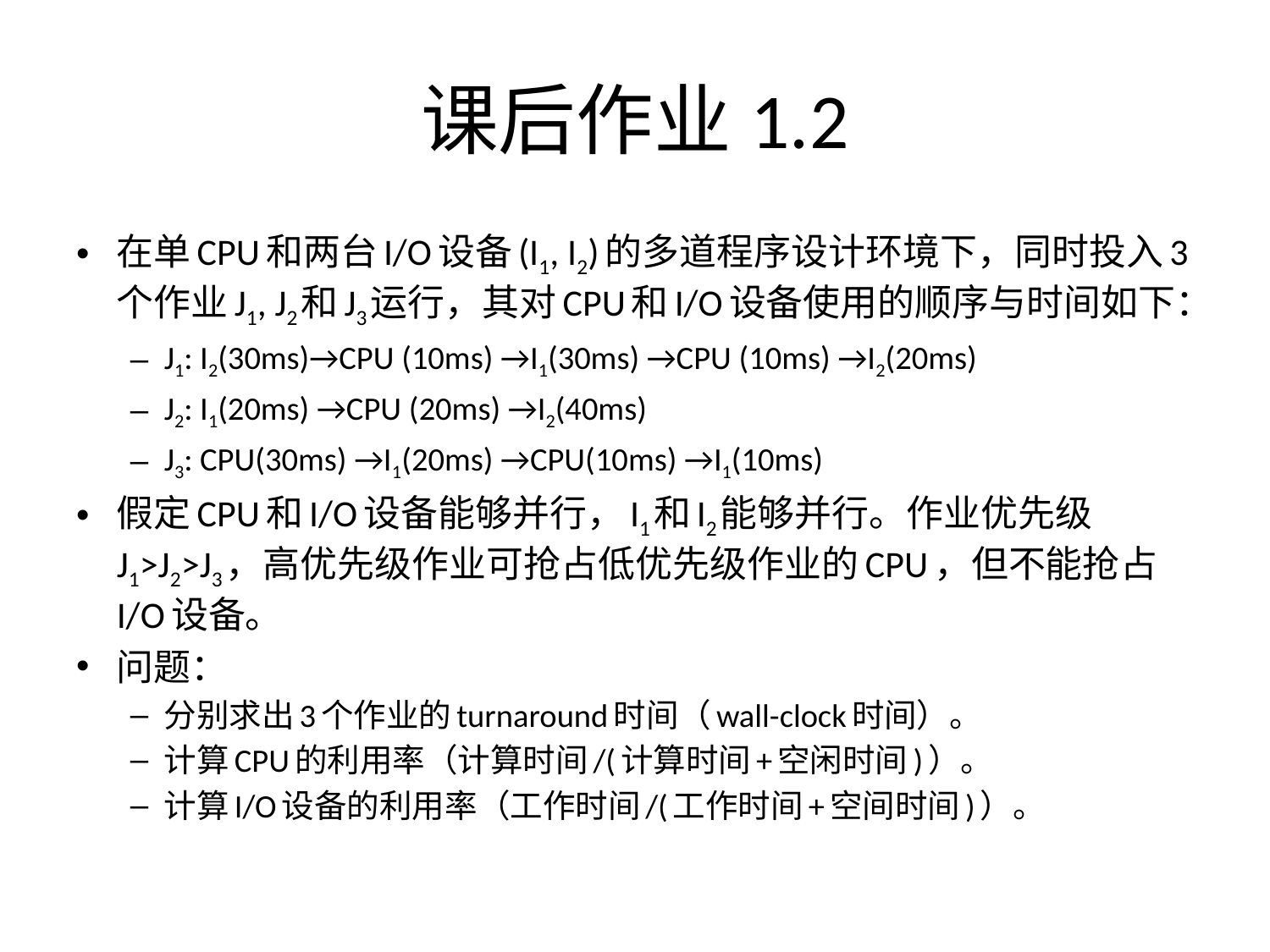

# 课后作业1.2
在单CPU和两台I/O设备(I1, I2)的多道程序设计环境下，同时投入3个作业J1, J2和J3运行，其对CPU和I/O设备使用的顺序与时间如下：
J1: I2(30ms)→CPU (10ms) →I1(30ms) →CPU (10ms) →I2(20ms)
J2: I1(20ms) →CPU (20ms) →I2(40ms)
J3: CPU(30ms) →I1(20ms) →CPU(10ms) →I1(10ms)
假定CPU和I/O设备能够并行，I1和I2能够并行。作业优先级J1>J2>J3，高优先级作业可抢占低优先级作业的CPU，但不能抢占I/O设备。
问题：
分别求出3个作业的turnaround时间（wall-clock时间）。
计算CPU的利用率（计算时间/(计算时间+空闲时间)）。
计算I/O设备的利用率（工作时间/(工作时间+空间时间)）。